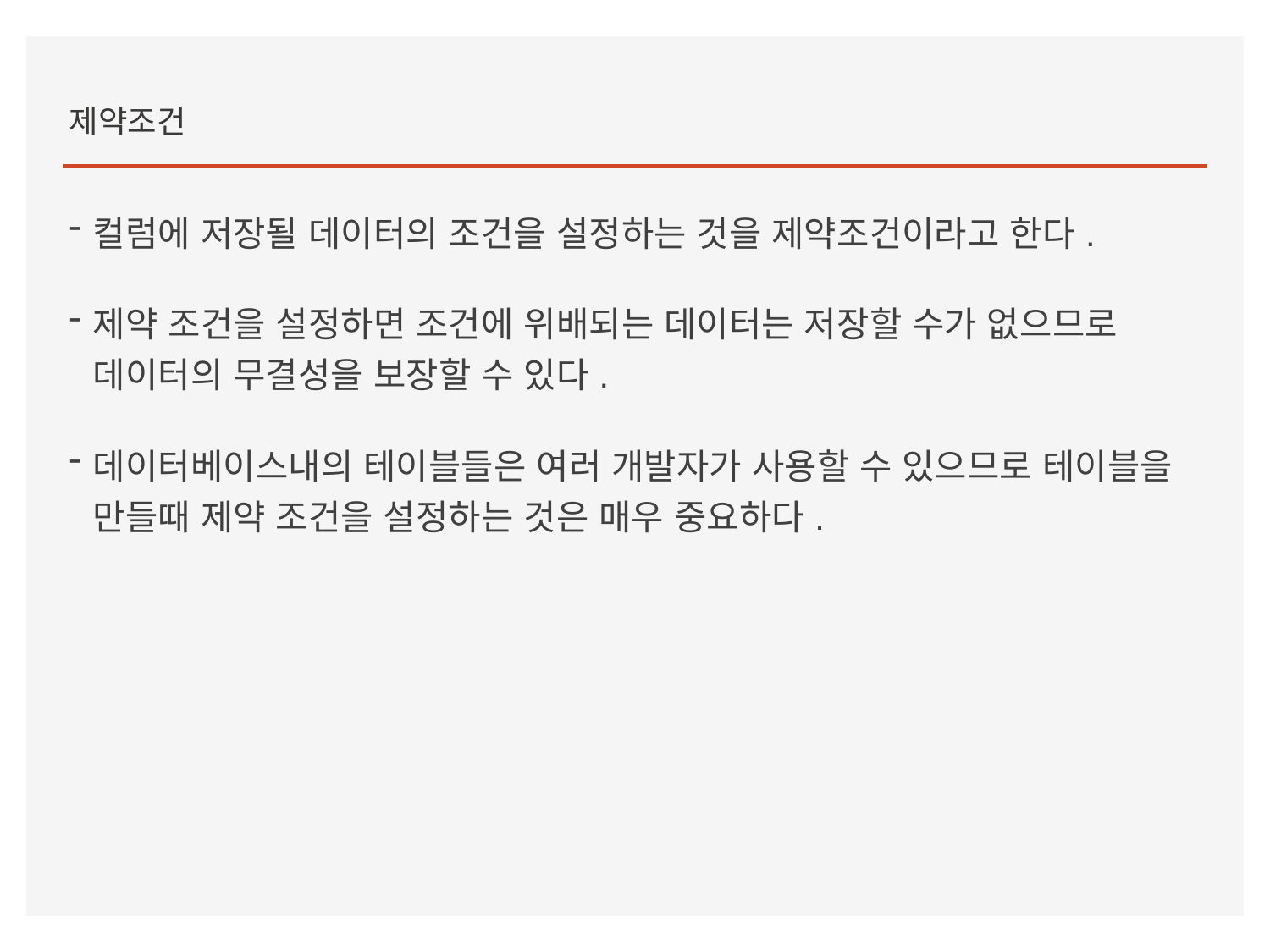

제약조건
컬럼에 저장될 데이터의 조건을 설정하는 것을 제약조건이라고 한다.
제약 조건을 설정하면 조건에 위배되는 데이터는 저장할 수가 없으므로 데이터의 무결성을 보장할 수 있다.
데이터베이스내의 테이블들은 여러 개발자가 사용할 수 있으므로 테이블을 만들때 제약 조건을 설정하는 것은 매우 중요하다.